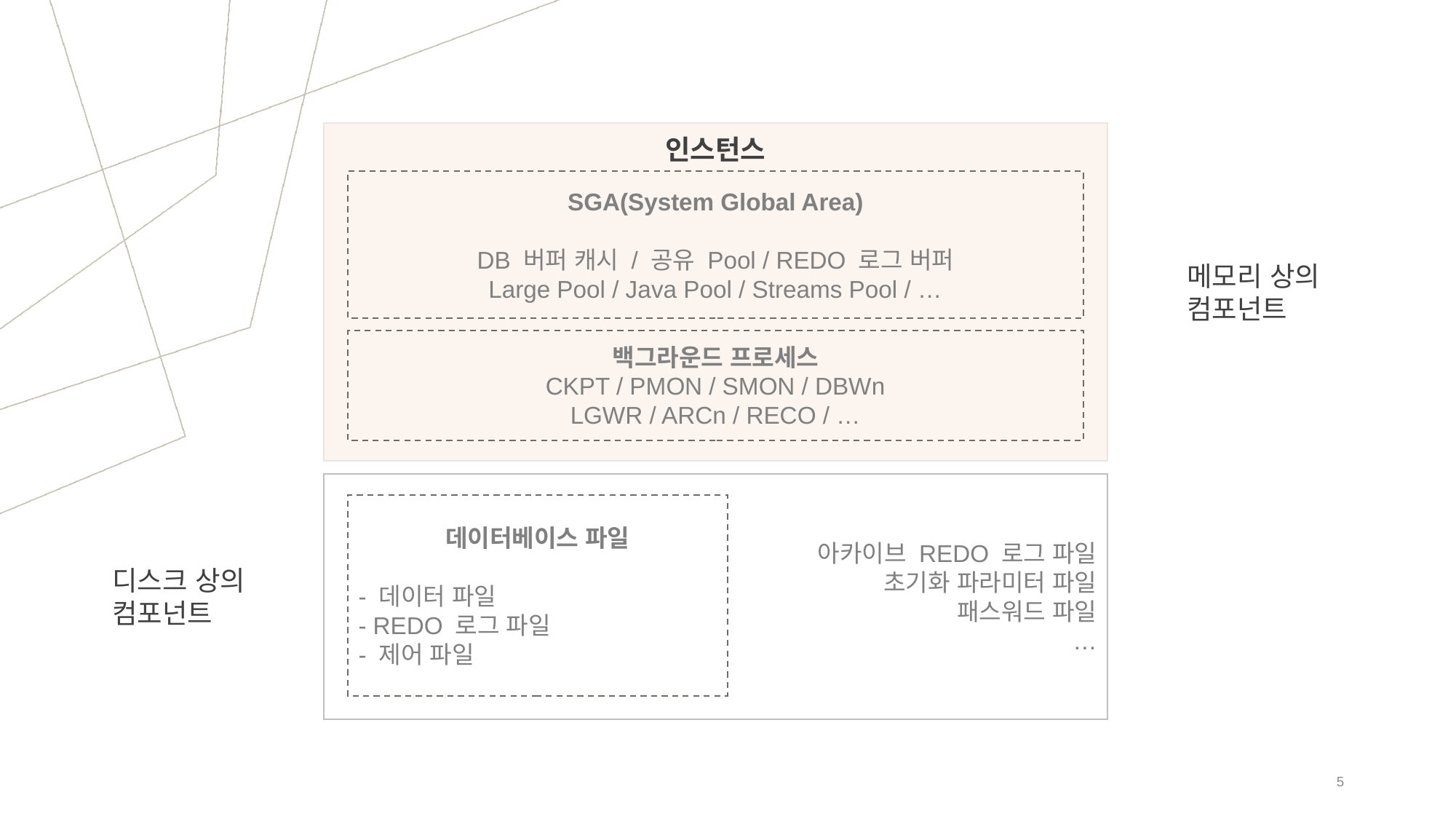

인스턴스
SGA(System Global Area)

DB 버퍼 캐시 / 공유 Pool / REDO 로그 버퍼
Large Pool / Java Pool / Streams Pool / …
메모리 상의
컴포넌트
백그라운드 프로세스
CKPT / PMON / SMON / DBWn
LGWR / ARCn / RECO / …
아카이브 REDO 로그 파일
초기화 파라미터 파일
패스워드 파일
…
데이터베이스 파일

- 데이터 파일
- REDO 로그 파일
- 제어 파일
디스크 상의
컴포넌트
5